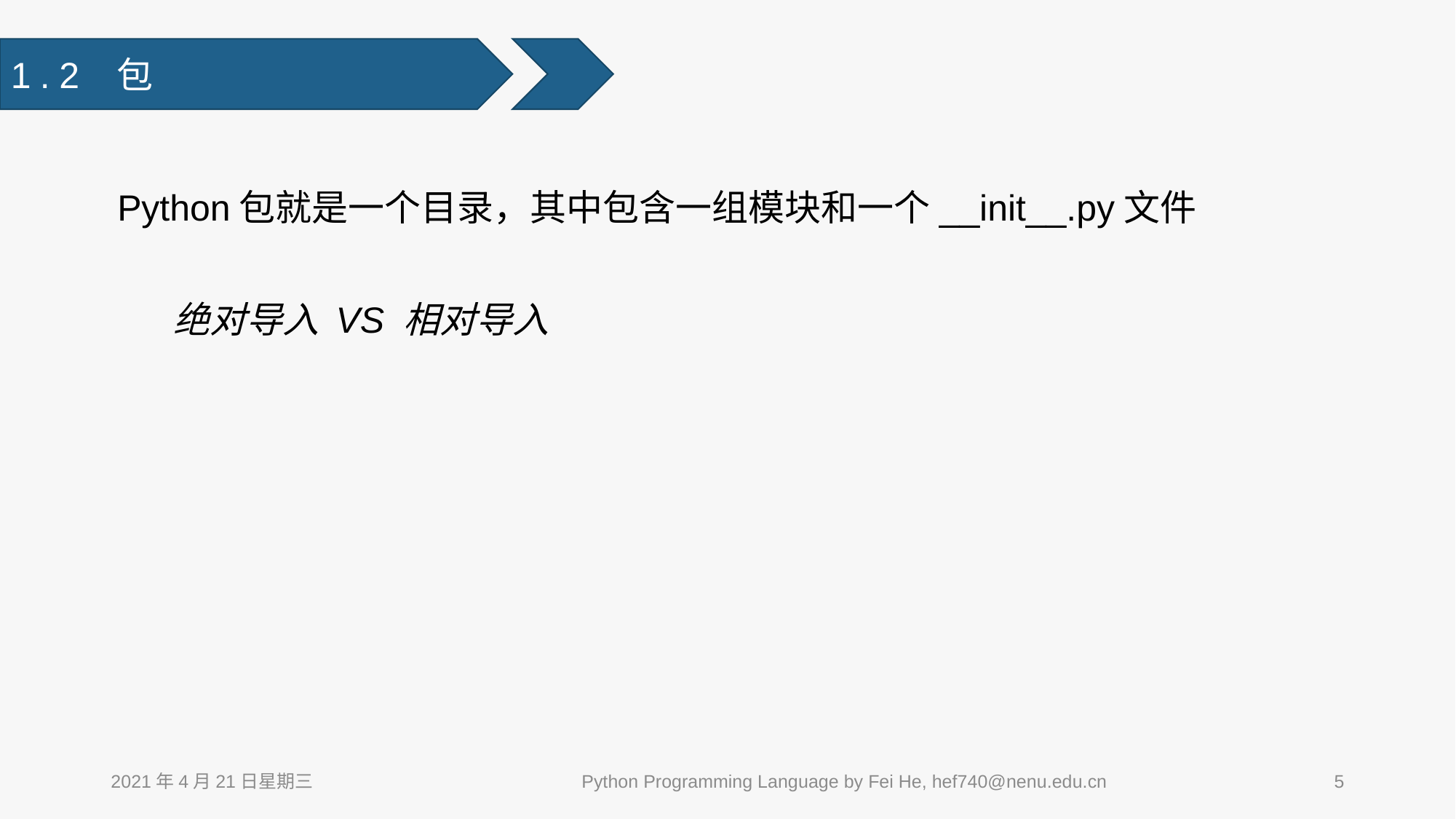

1.2 包

Python包就是一个目录，其中包含一组模块和一个__init__.py文件
绝对导入 VS 相对导入

2021年4月21日星期三
Python Programming Language by Fei He, hef740@nenu.edu.cn
5